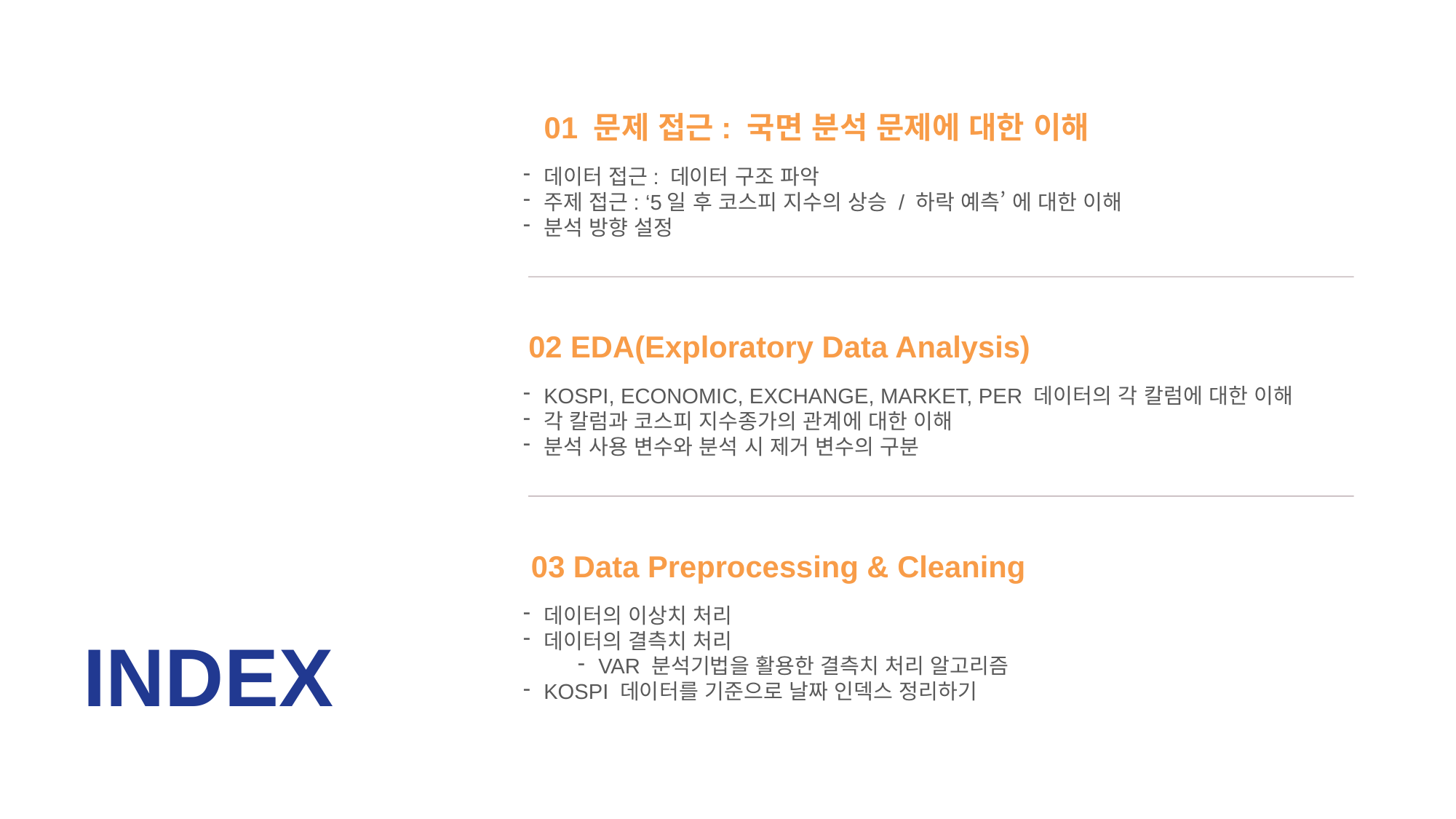

01 문제 접근: 국면 분석 문제에 대한 이해
데이터 접근: 데이터 구조 파악
주제 접근: ‘5일 후 코스피 지수의 상승 / 하락 예측’ 에 대한 이해
분석 방향 설정
02 EDA(Exploratory Data Analysis)
KOSPI, ECONOMIC, EXCHANGE, MARKET, PER 데이터의 각 칼럼에 대한 이해
각 칼럼과 코스피 지수종가의 관계에 대한 이해
분석 사용 변수와 분석 시 제거 변수의 구분
03 Data Preprocessing & Cleaning
데이터의 이상치 처리
데이터의 결측치 처리
VAR 분석기법을 활용한 결측치 처리 알고리즘
KOSPI 데이터를 기준으로 날짜 인덱스 정리하기
INDEX